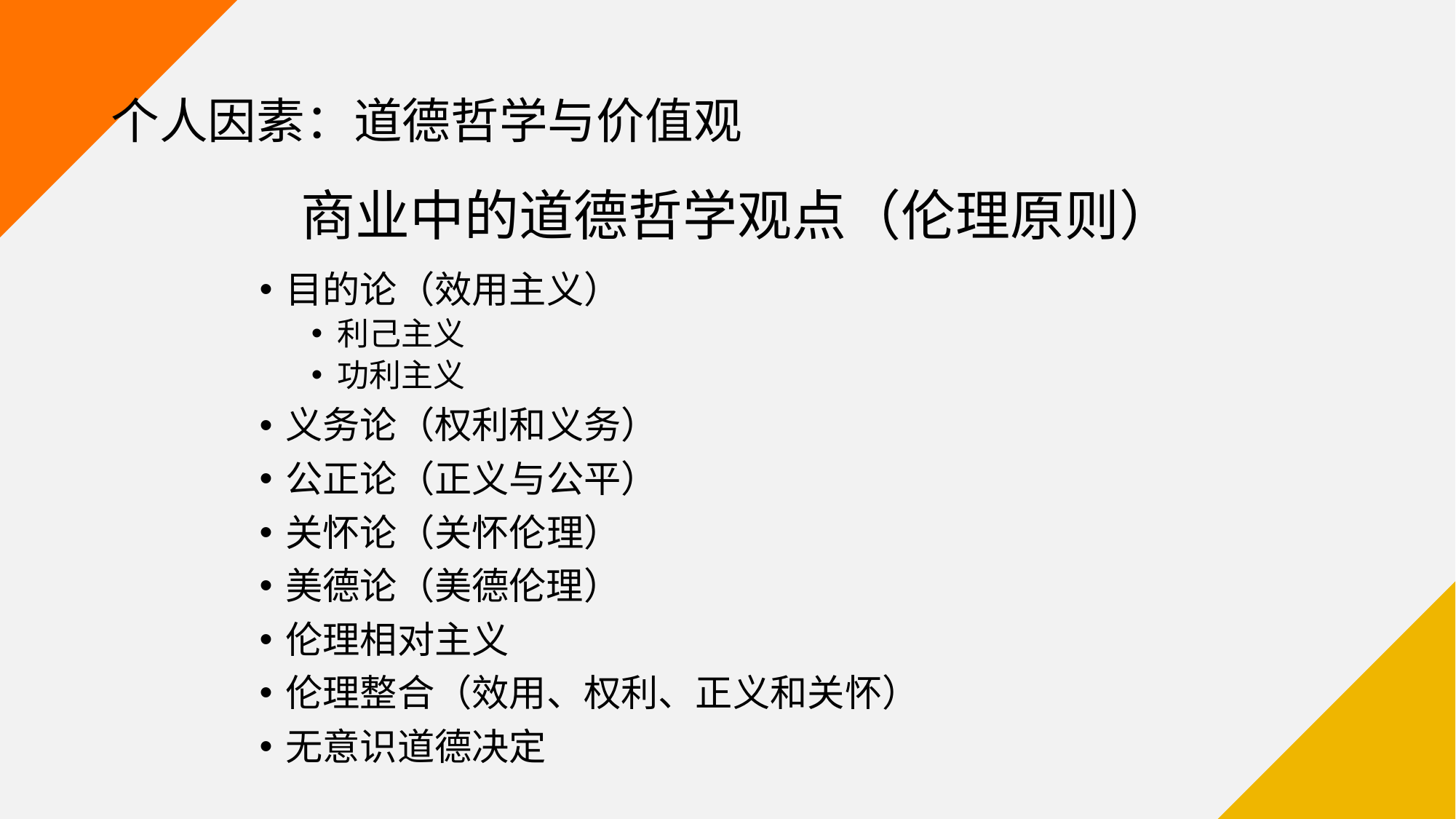

# 个人因素：道德哲学与价值观
商业中的道德哲学观点（伦理原则）
目的论（效用主义）
利己主义
功利主义
义务论（权利和义务）
公正论（正义与公平）
关怀论（关怀伦理）
美德论（美德伦理）
伦理相对主义
伦理整合（效用、权利、正义和关怀）
无意识道德决定